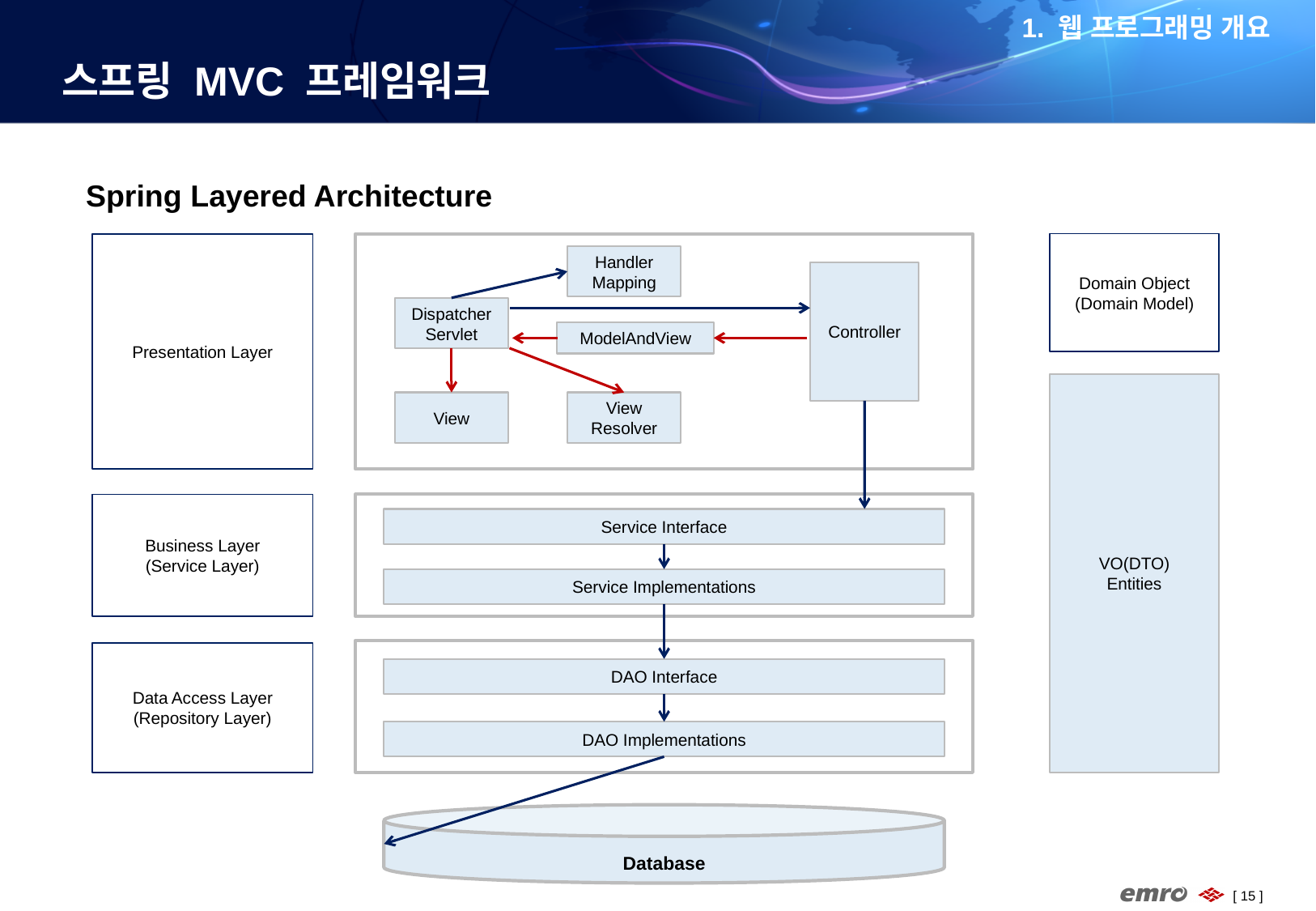

1. 웹 프로그래밍 개요
# 스프링 MVC 프레임워크
Spring Layered Architecture
Presentation Layer

Domain Object
(Domain Model)
Handler
Mapping
Controller
Dispatcher
Servlet
ModelAndView
VO(DTO)
Entities
View
View
Resolver
Business Layer
(Service Layer)

Service Interface
Service Implementations

Data Access Layer
(Repository Layer)
DAO Interface
DAO Implementations
Database